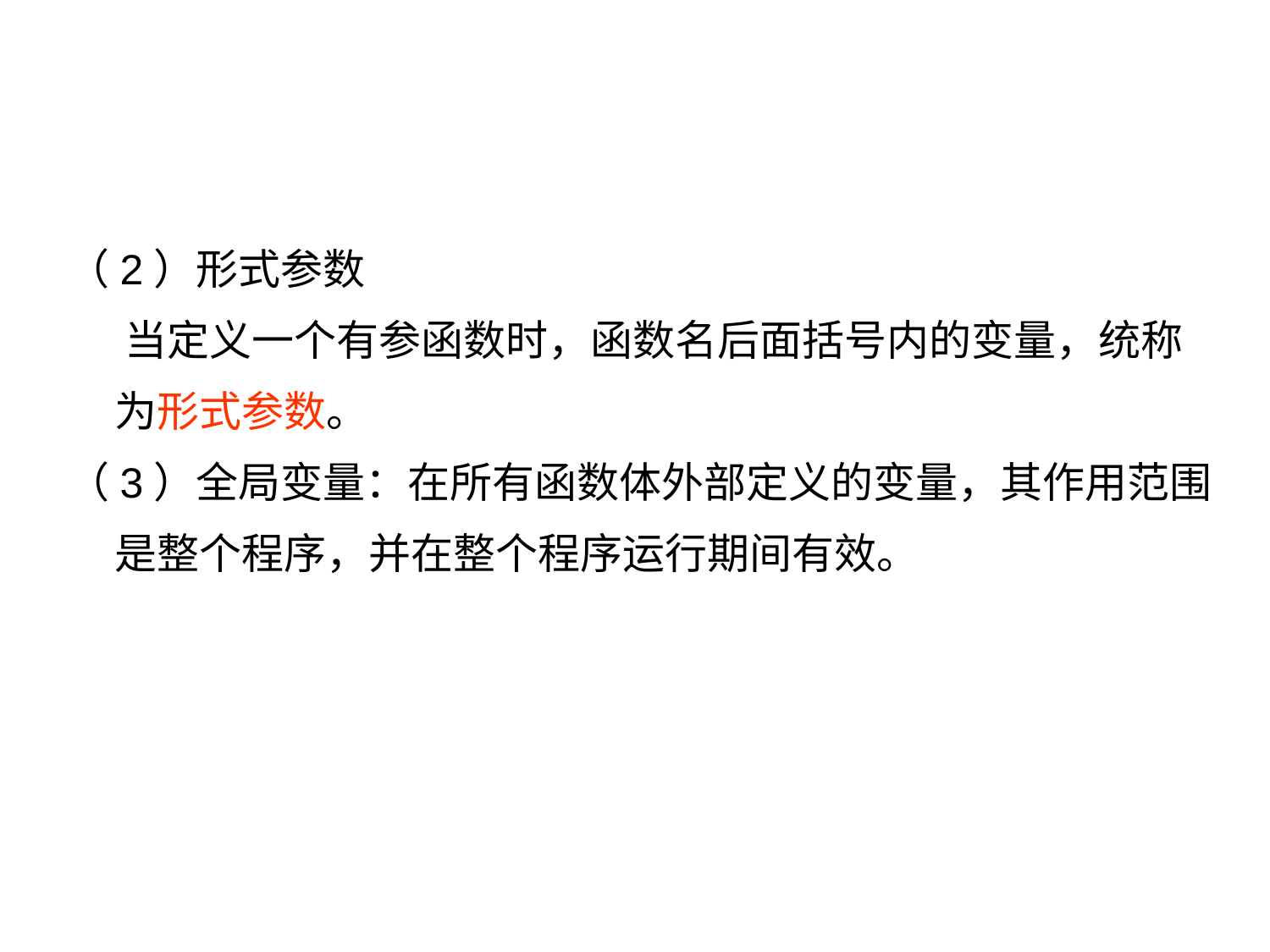

（2）形式参数
     当定义一个有参函数时，函数名后面括号内的变量，统称为形式参数。
（3）全局变量：在所有函数体外部定义的变量，其作用范围是整个程序，并在整个程序运行期间有效。